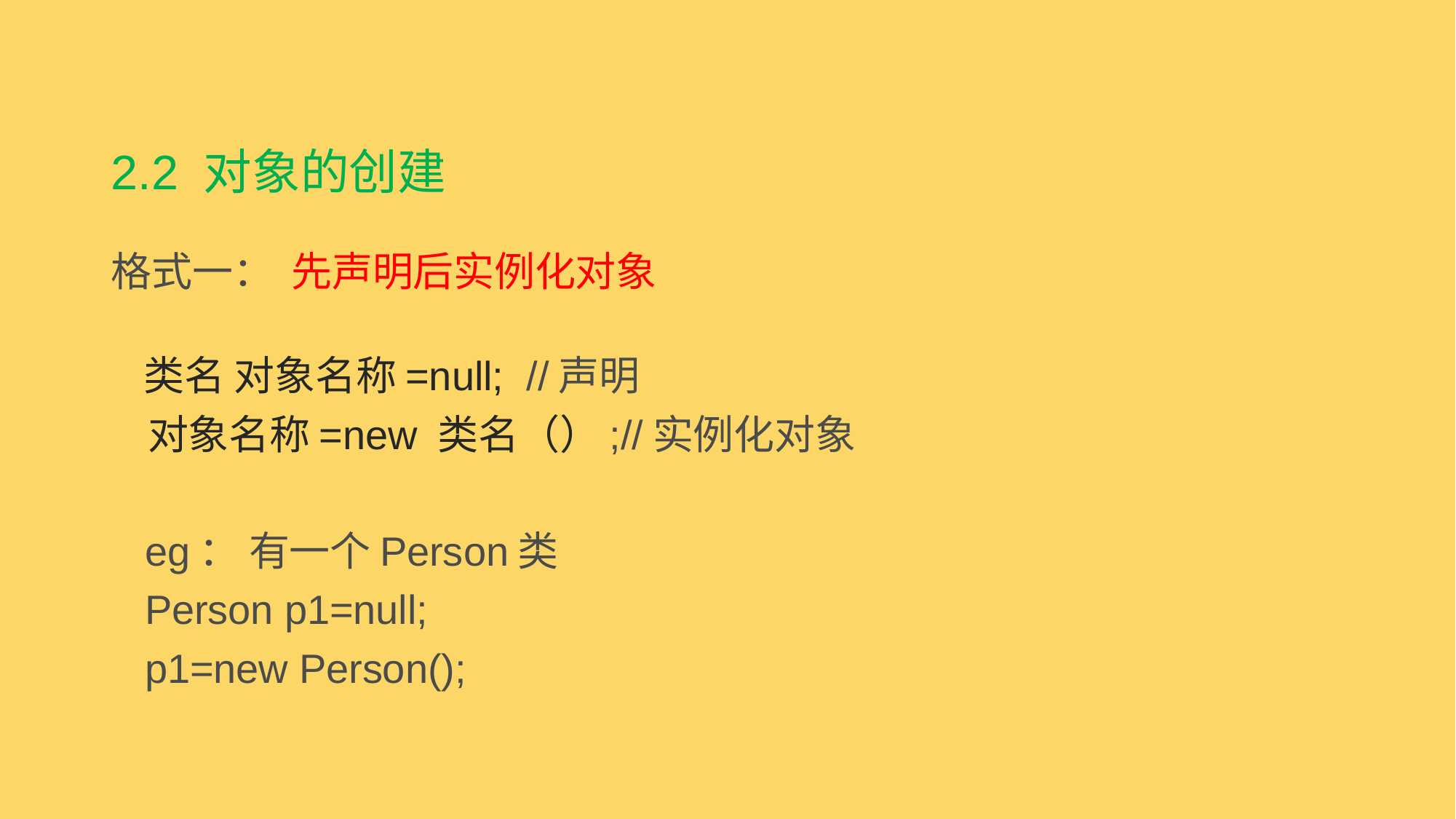

# 2.2 对象的创建
格式一：  先声明后实例化对象

    类名 对象名称=null;  //声明
   对象名称=new 类名（）;//实例化对象

   eg： 有一个Person类
   Person p1=null;
   p1=new Person();